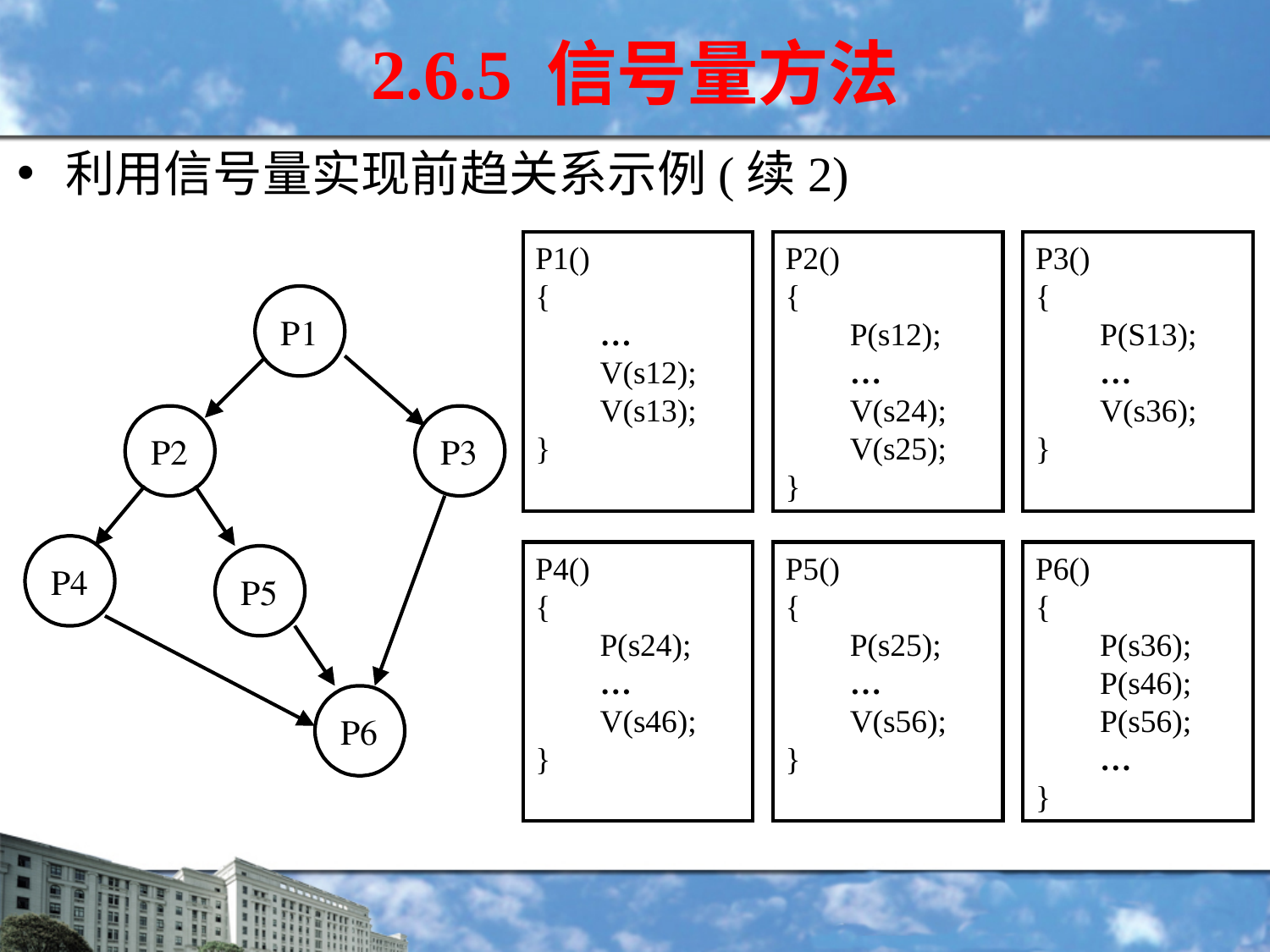

2.6.5 信号量方法
利用信号量实现前趋关系示例(续2)
P1()
{
        …
        V(s12);
        V(s13);
}

P2()
{
        P(s12);
        …
        V(s24);
        V(s25);
}
P3()
{
        P(S13);
        …
        V(s36);
}

P1

P2

P3

P4

P5

P6
P4()
{
        P(s24);
        …
        V(s46);
}

P5()
{
        P(s25);
        …
        V(s56);
}

P6()
{
        P(s36);
        P(s46);
        P(s56);
        …
}